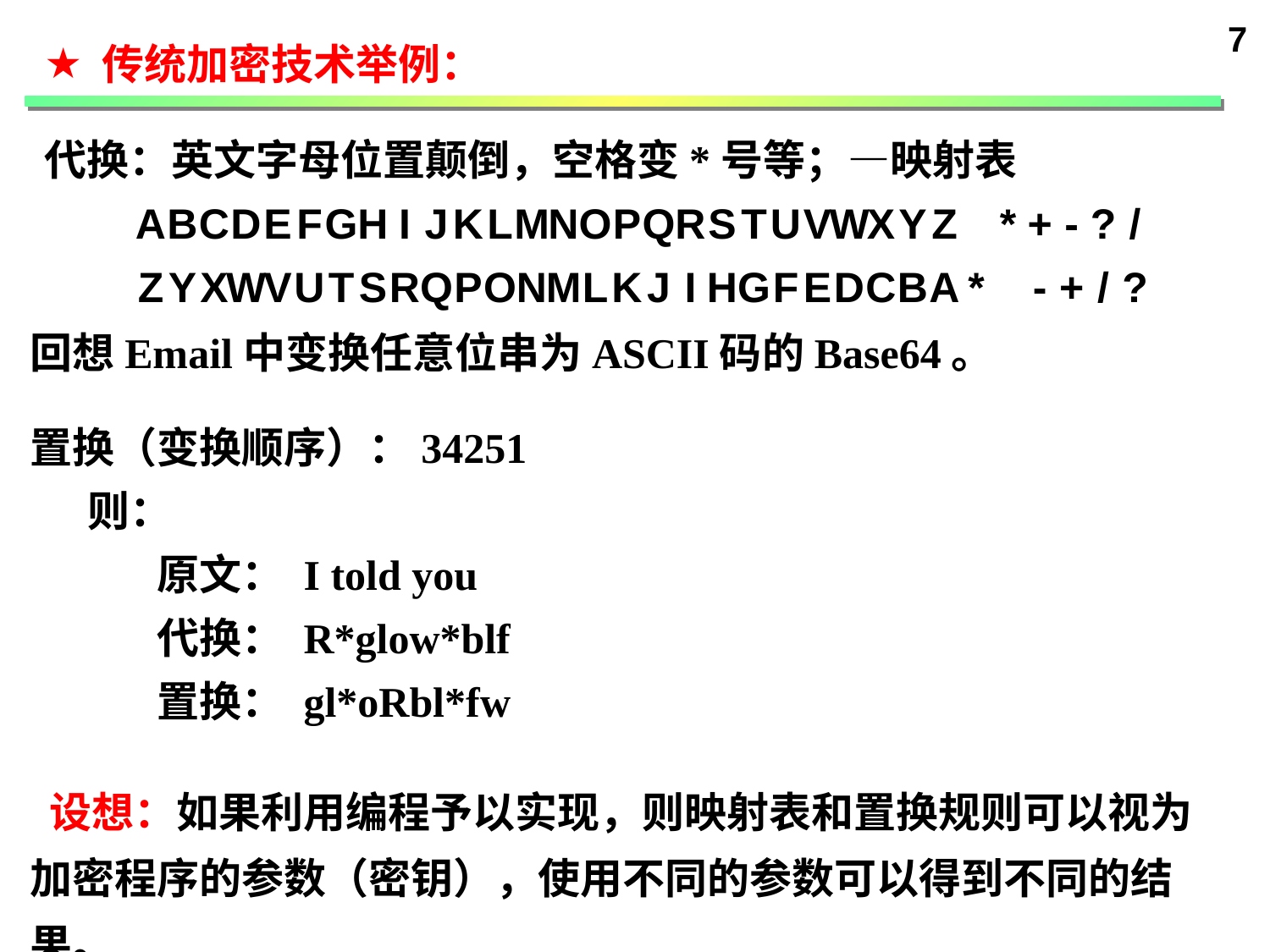

7
 传统加密技术举例：

代换：英文字母位置颠倒，空格变*号等；—映射表
A
B
C
D
E
F
G
H
I
J
K
L
M
N
O
P
Q
R
S
T
U
V
W
X
Y
Z

*
+
-
?
/
Z
Y
X
W
V
U
T
S
R
Q
P
O
N
M
L
K
J
I
H
G
F
E
D
C
B
A
*

-
+
/
?
回想Email中变换任意位串为ASCII码的Base64。

置换（变换顺序）：34251
     则：
     	原文： I told you
     	代换： R*glow*blf
     	置换： gl*oRbl*fw

 设想：如果利用编程予以实现，则映射表和置换规则可以视为加密程序的参数（密钥），使用不同的参数可以得到不同的结果。